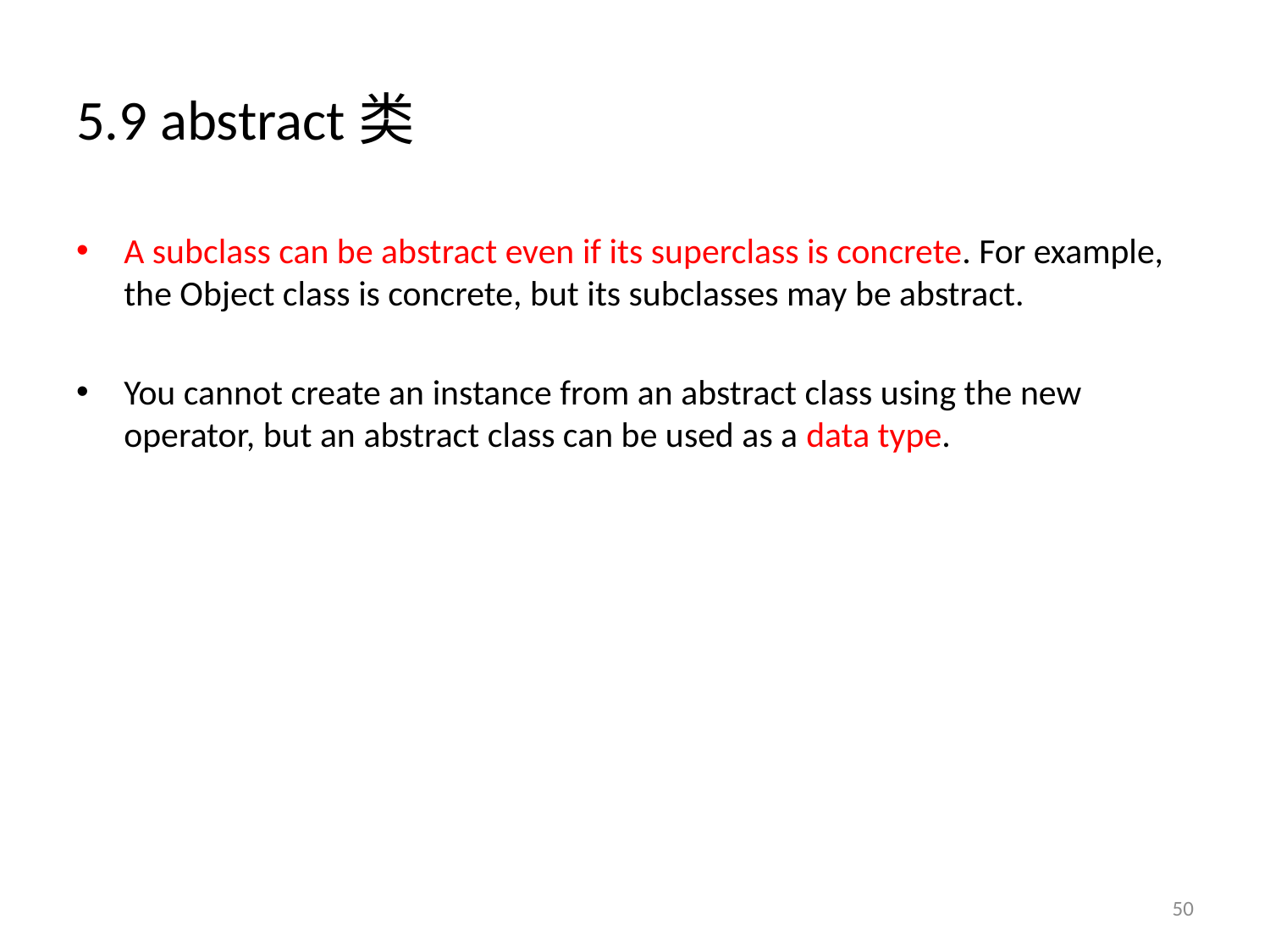

# 5.9 abstract类
A subclass can be abstract even if its superclass is concrete. For example, the Object class is concrete, but its subclasses may be abstract.

You cannot create an instance from an abstract class using the new operator, but an abstract class can be used as a data type.
50